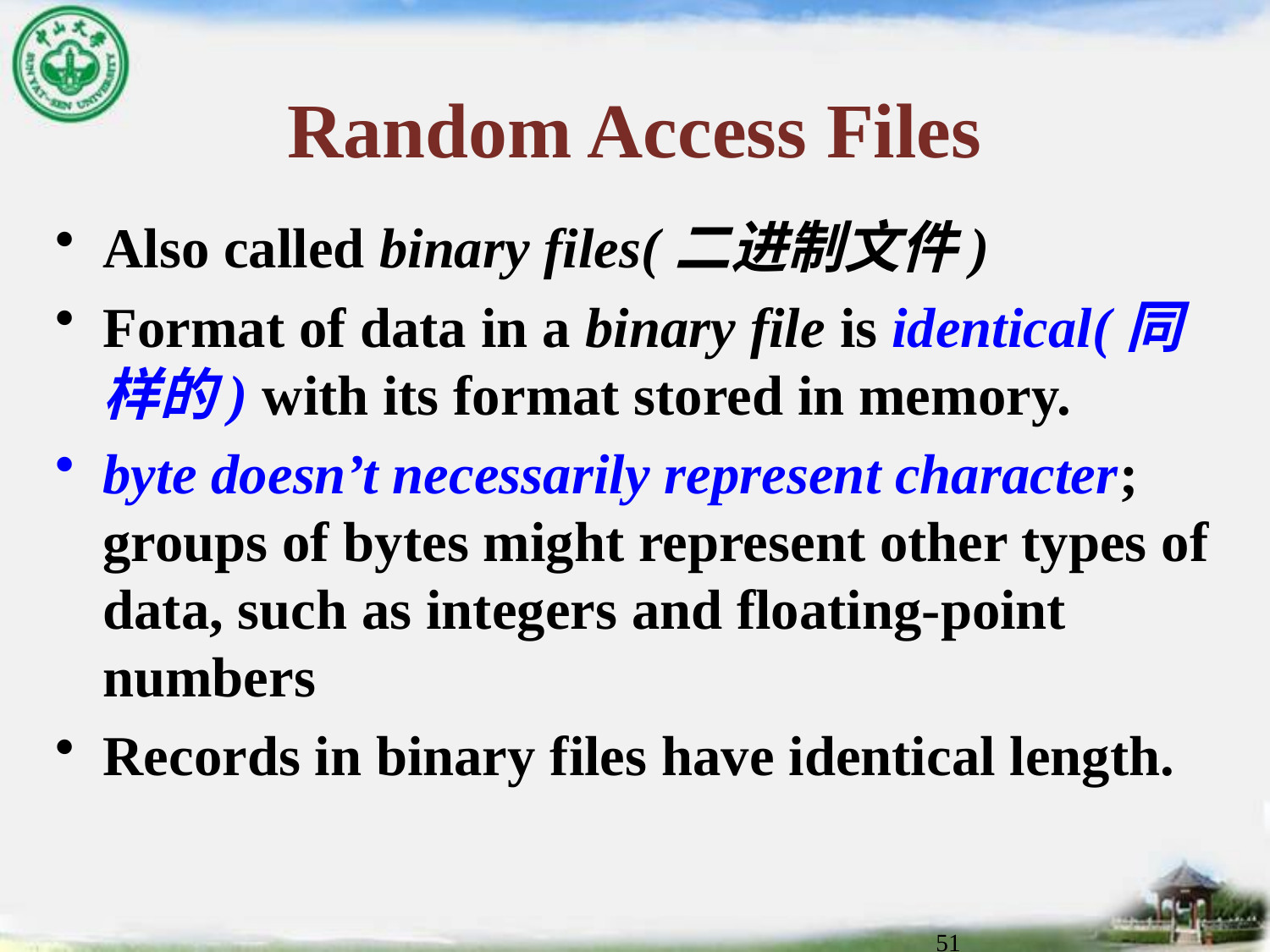

# Random Access Files
Also called binary files(二进制文件)
Format of data in a binary file is identical(同样的) with its format stored in memory.
byte doesn’t necessarily represent character; groups of bytes might represent other types of data, such as integers and floating-point numbers
Records in binary files have identical length.
51